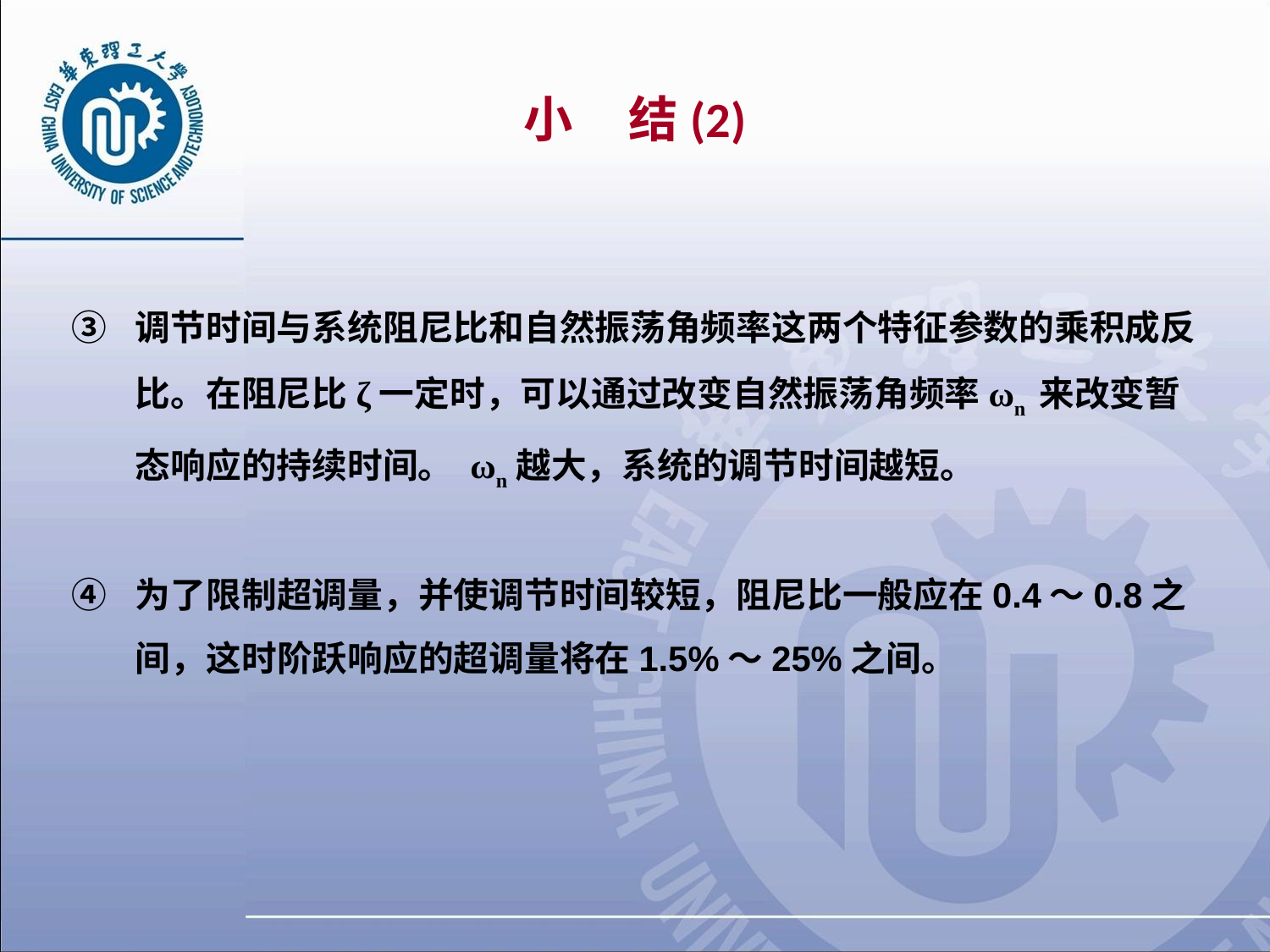

# 小     结(2)
调节时间与系统阻尼比和自然振荡角频率这两个特征参数的乘积成反比。在阻尼比ζ一定时，可以通过改变自然振荡角频率ωn 来改变暂态响应的持续时间。 ωn越大，系统的调节时间越短。
为了限制超调量，并使调节时间较短，阻尼比一般应在0.4～0.8之间，这时阶跃响应的超调量将在1.5%～25%之间。